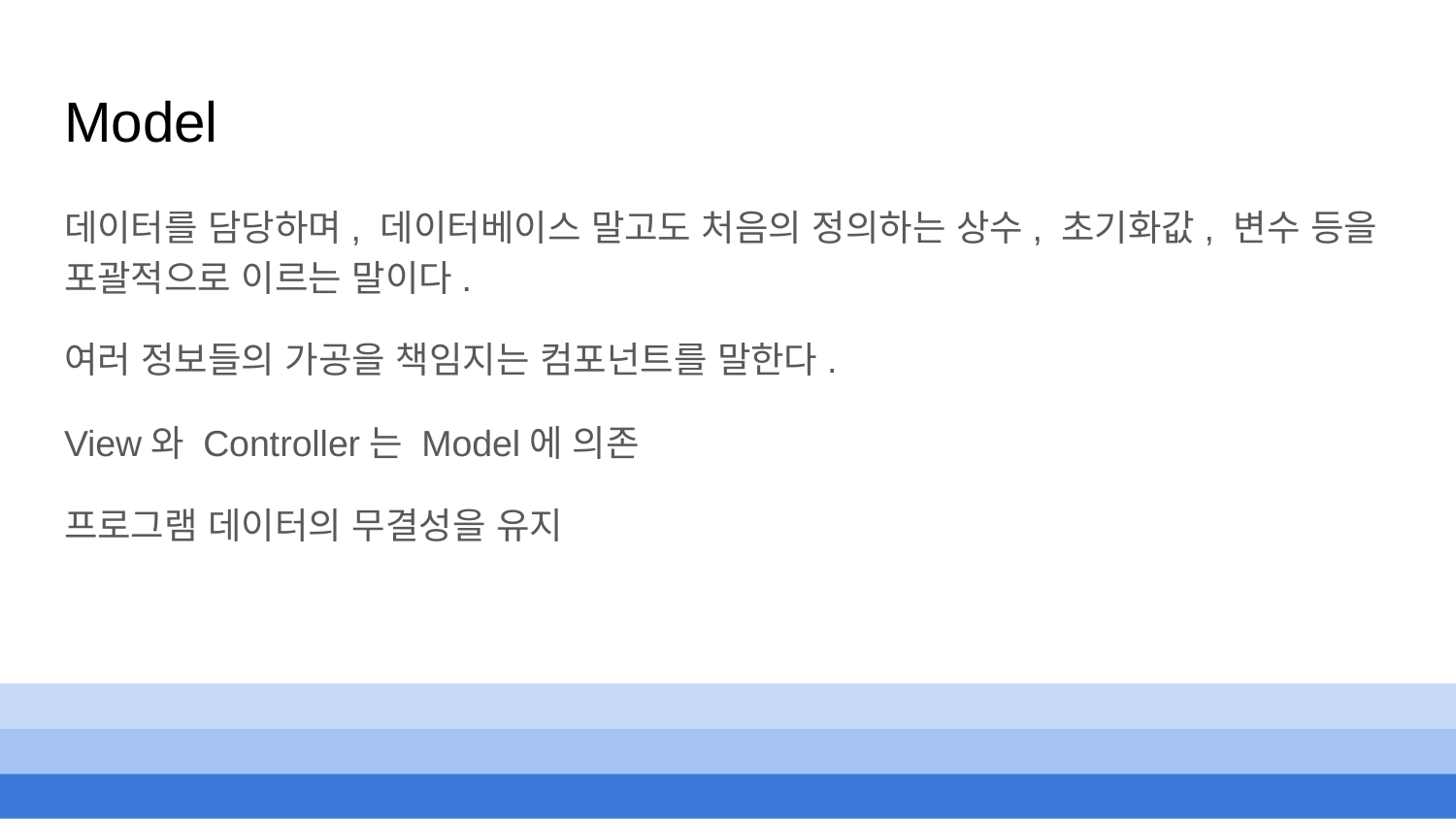

# Model
데이터를 담당하며, 데이터베이스 말고도 처음의 정의하는 상수, 초기화값, 변수 등을 포괄적으로 이르는 말이다.
여러 정보들의 가공을 책임지는 컴포넌트를 말한다.
View와 Controller는 Model에 의존
프로그램 데이터의 무결성을 유지